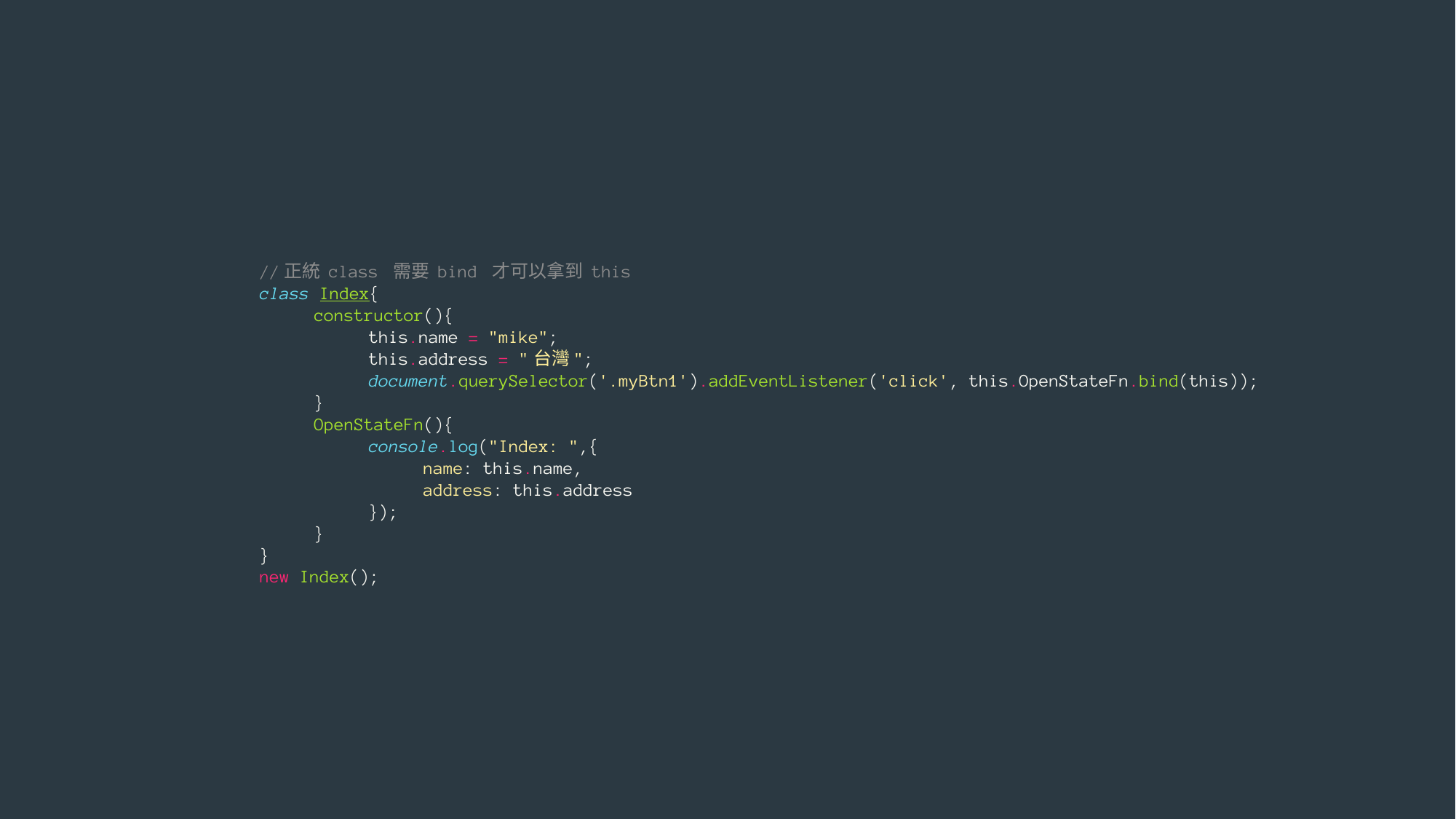

//正統 class 需要 bind 才可以拿到 this
class Index{
constructor(){
this.name = "mike";
this.address = "台灣";
document.querySelector('.myBtn1').addEventListener('click', this.OpenStateFn.bind(this));
}
OpenStateFn(){
console.log("Index: ",{
name: this.name,
address: this.address
});
}
}
new Index();